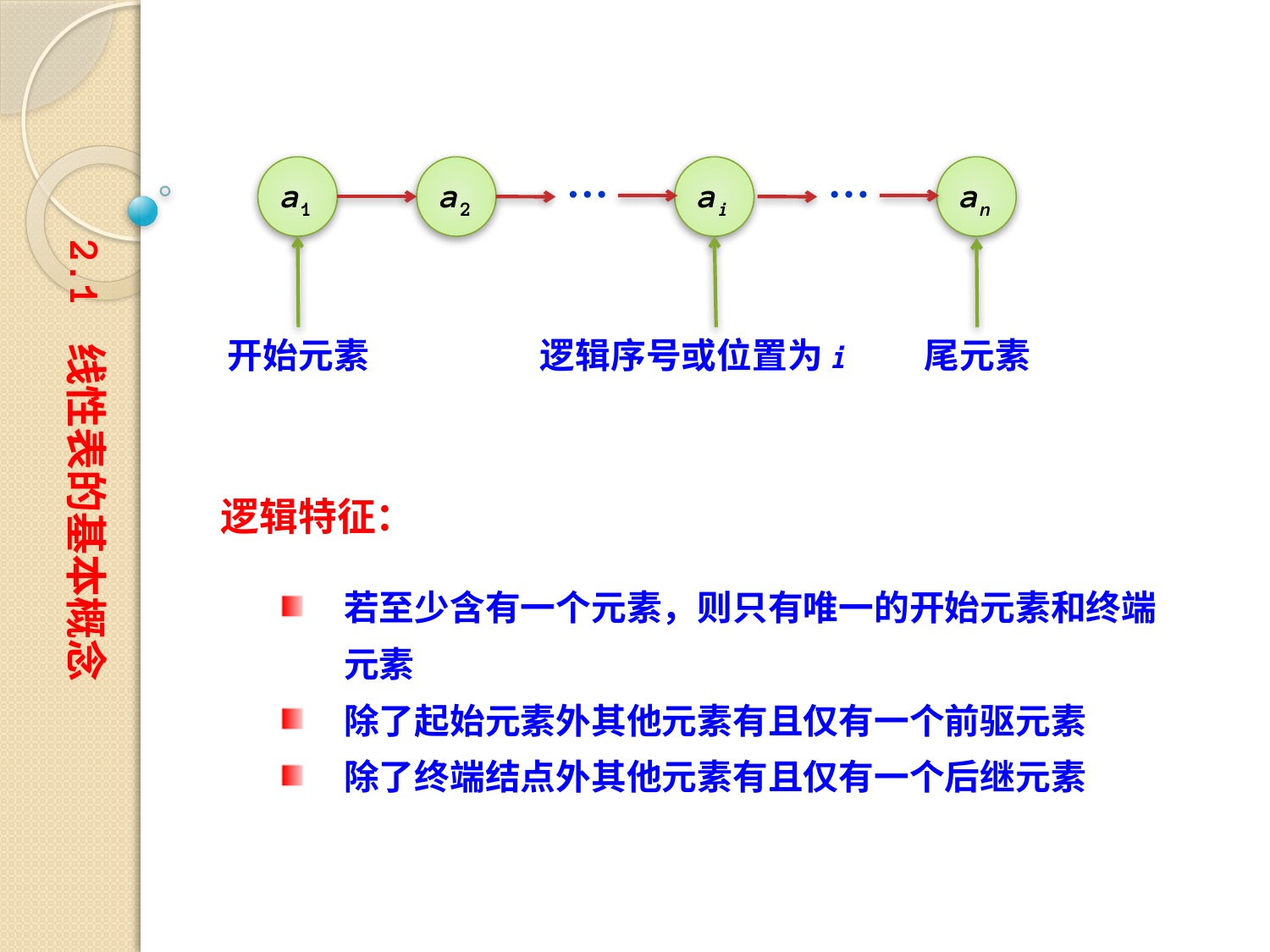

…
…
a1
a2
ai
an
2.1 线性表的基本概念
开始元素
逻辑序号或位置为i
尾元素

逻辑特征：
若至少含有一个元素，则只有唯一的开始元素和终端元素
除了起始元素外其他元素有且仅有一个前驱元素
除了终端结点外其他元素有且仅有一个后继元素